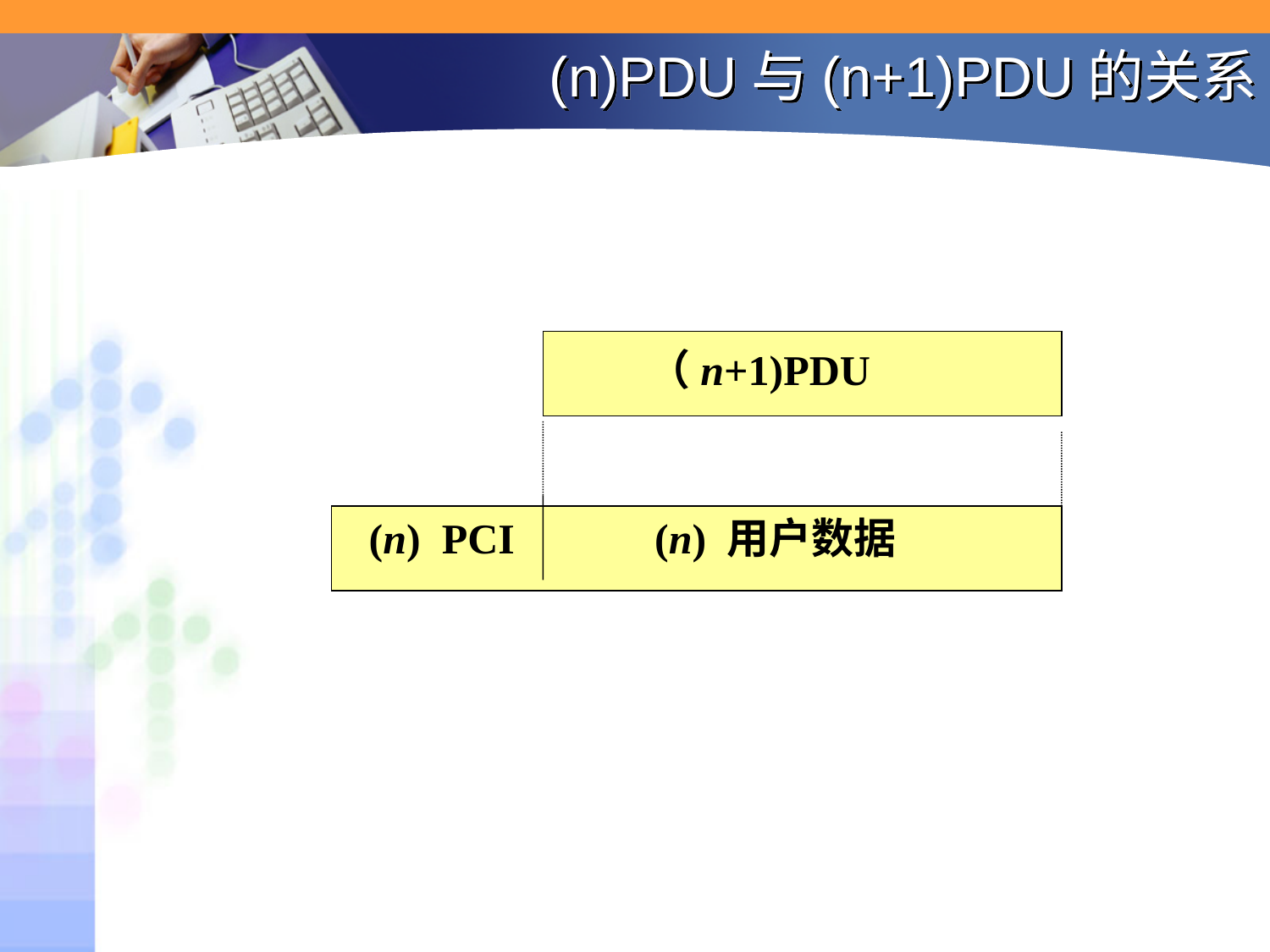

# (n)PDU与(n+1)PDU的关系

                                   （n+1)PDU

 (n)  PCI	           (n) 用户数据